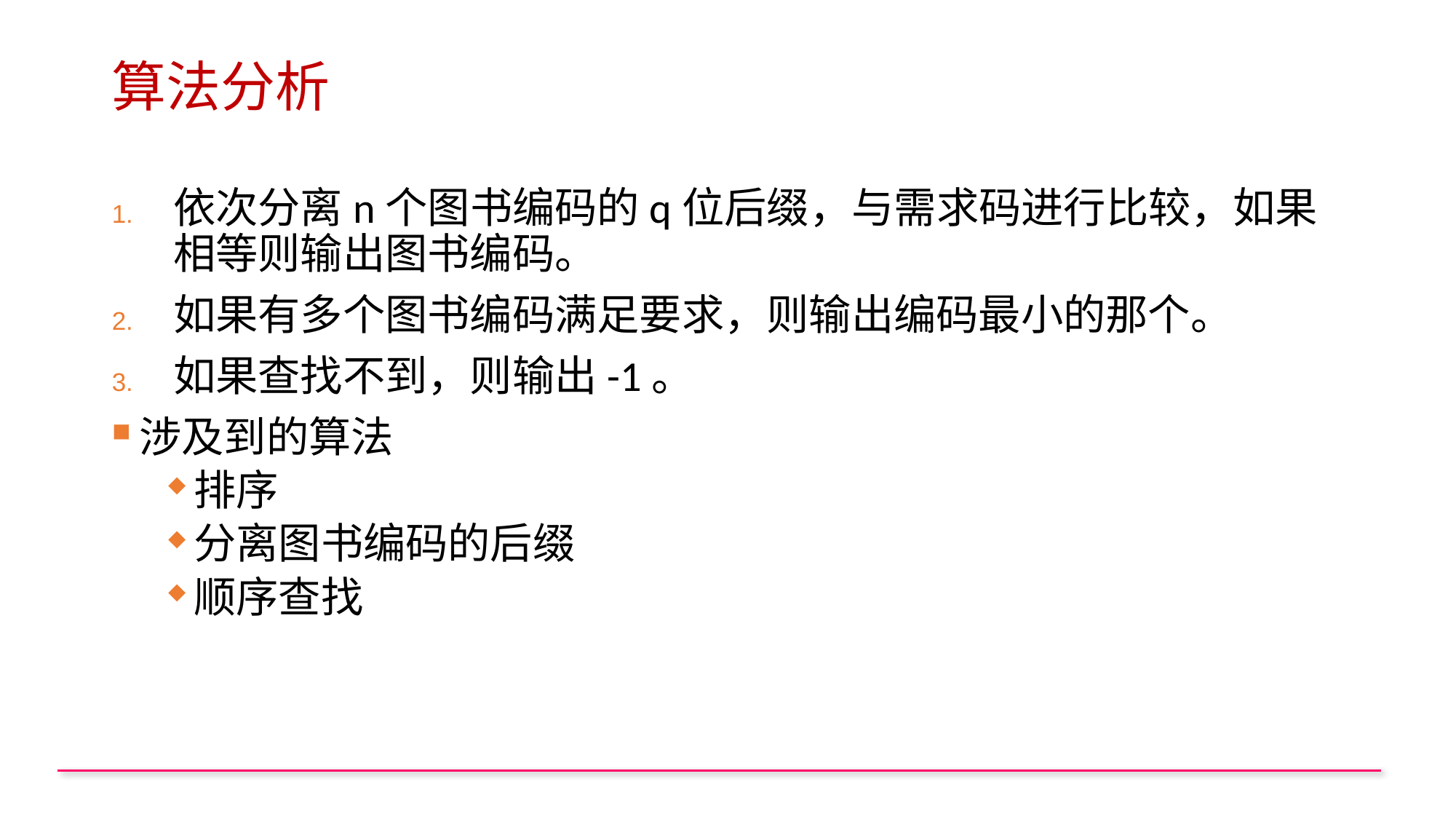

# 算法分析
依次分离n个图书编码的q位后缀，与需求码进行比较，如果相等则输出图书编码。
如果有多个图书编码满足要求，则输出编码最小的那个。
如果查找不到，则输出-1。
涉及到的算法
排序
分离图书编码的后缀
顺序查找